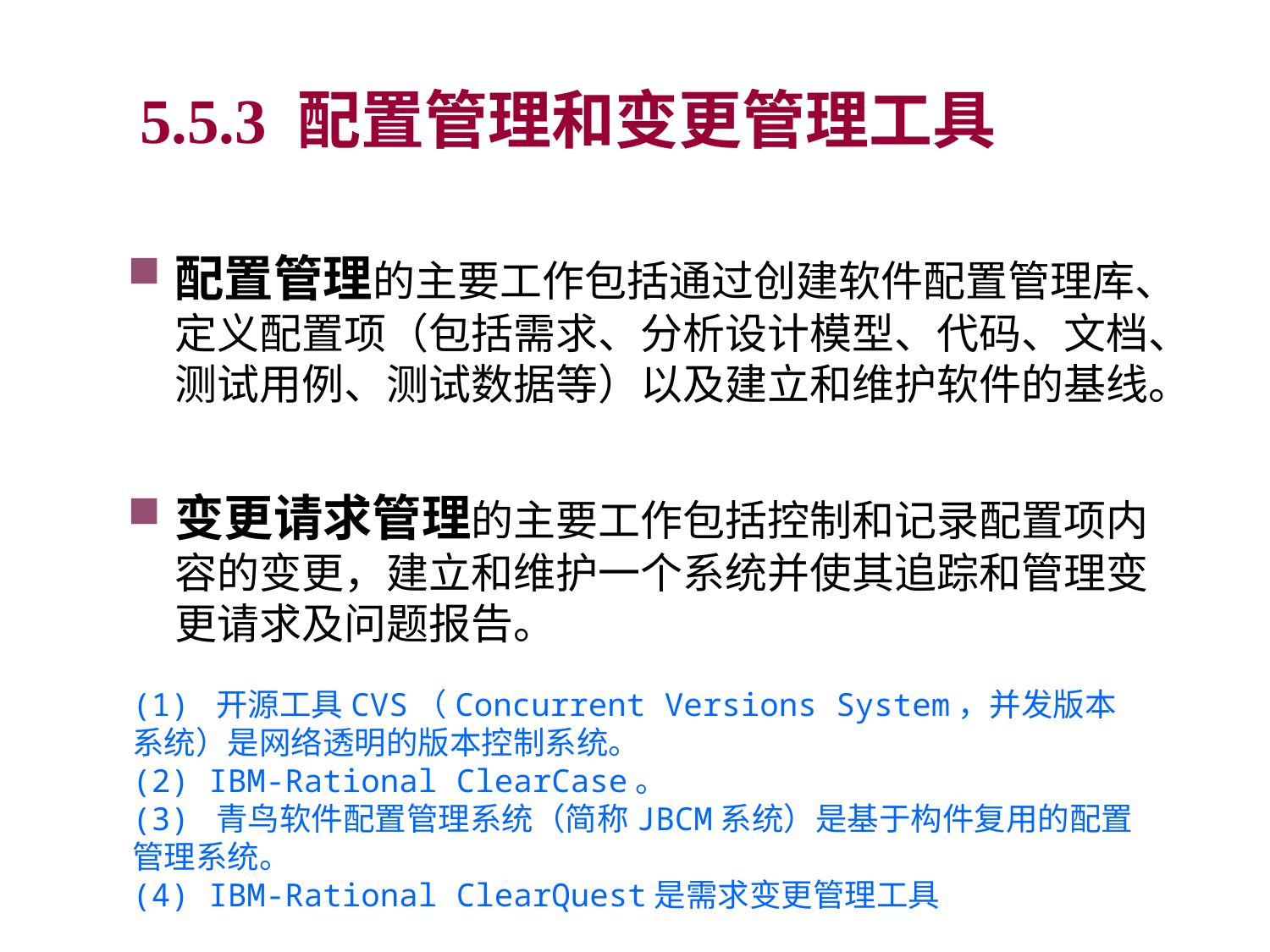

5.5.3 配置管理和变更管理工具
配置管理的主要工作包括通过创建软件配置管理库、定义配置项（包括需求、分析设计模型、代码、文档、测试用例、测试数据等）以及建立和维护软件的基线。

变更请求管理的主要工作包括控制和记录配置项内容的变更，建立和维护一个系统并使其追踪和管理变更请求及问题报告。
(1) 开源工具CVS（Concurrent Versions System，并发版本系统）是网络透明的版本控制系统。
(2) IBM-Rational ClearCase。
(3) 青鸟软件配置管理系统（简称JBCM系统）是基于构件复用的配置管理系统。
(4) IBM-Rational ClearQuest是需求变更管理工具